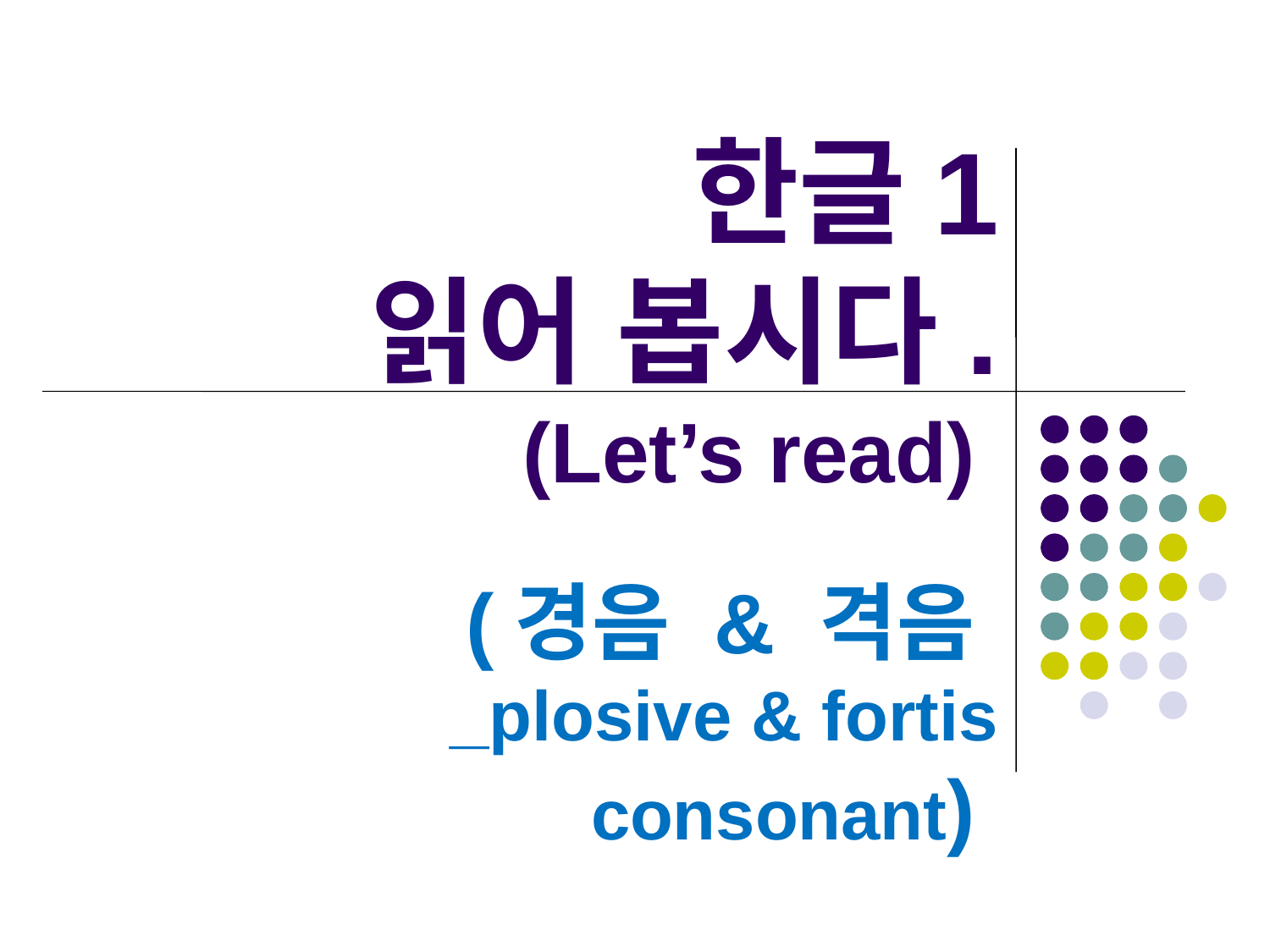

# 한글1 읽어 봅시다. (Let’s read)
(경음 & 격음
_plosive & fortis consonant)